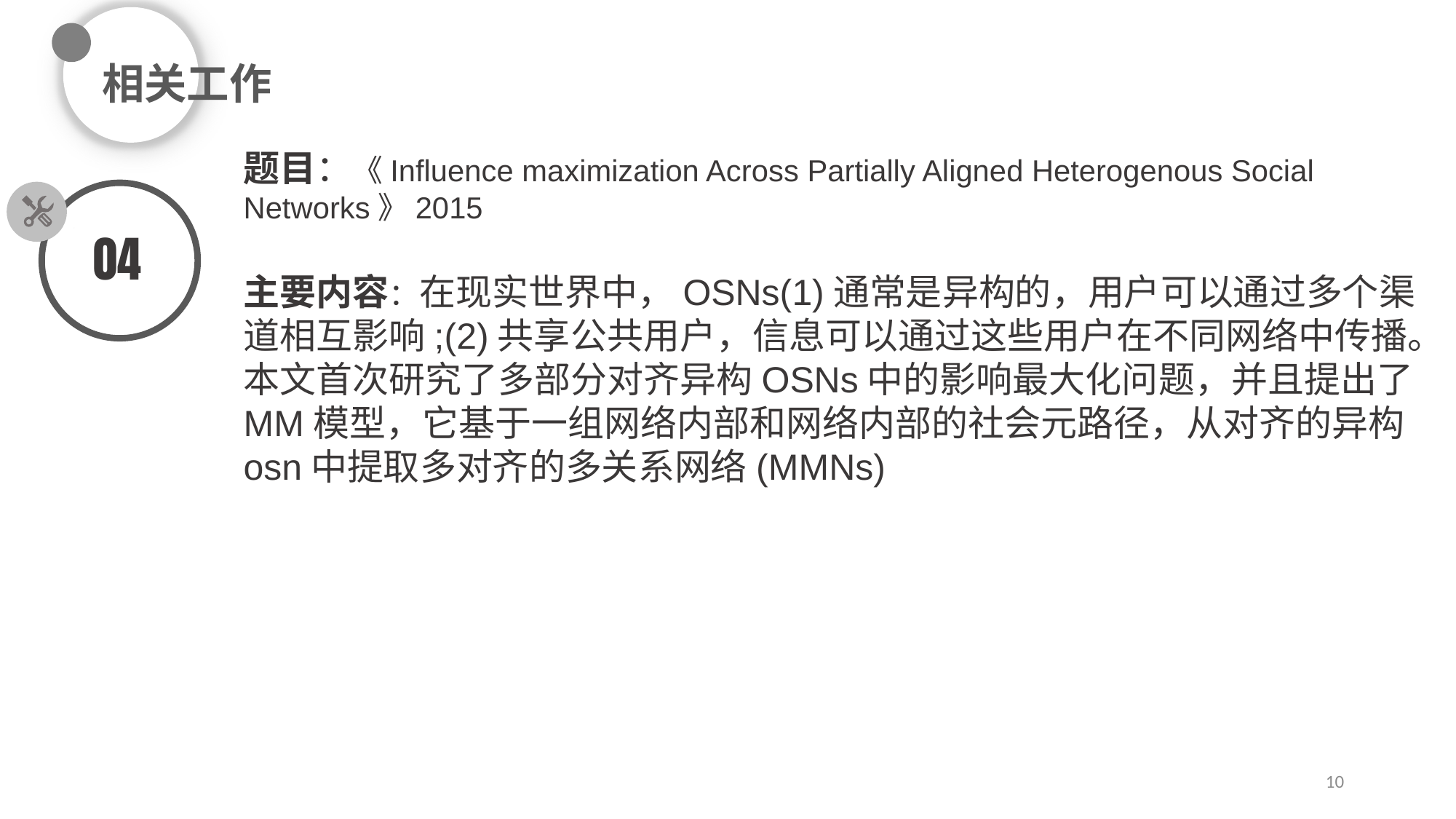

相关工作
题目：《Influence maximization Across Partially Aligned Heterogenous Social Networks》2015

主要内容：在现实世界中，OSNs(1)通常是异构的，用户可以通过多个渠道相互影响;(2)共享公共用户，信息可以通过这些用户在不同网络中传播。本文首次研究了多部分对齐异构OSNs中的影响最大化问题，并且提出了MM模型，它基于一组网络内部和网络内部的社会元路径，从对齐的异构osn中提取多对齐的多关系网络(MMNs)

04
10